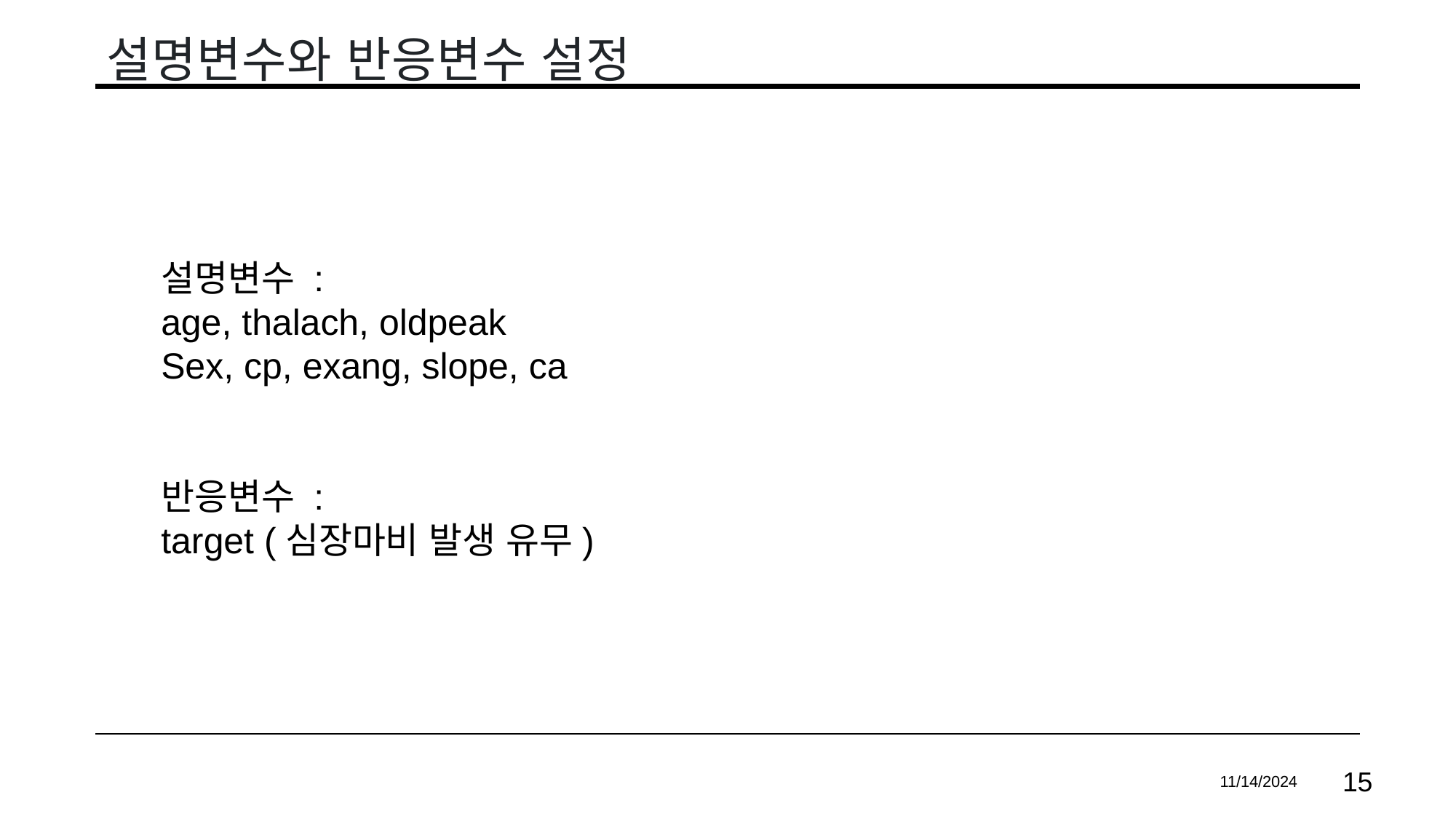

# 설명변수와 반응변수 설정
설명변수 :
age, thalach, oldpeak
Sex, cp, exang, slope, ca

반응변수 :
target (심장마비 발생 유무)

11/14/2024
15